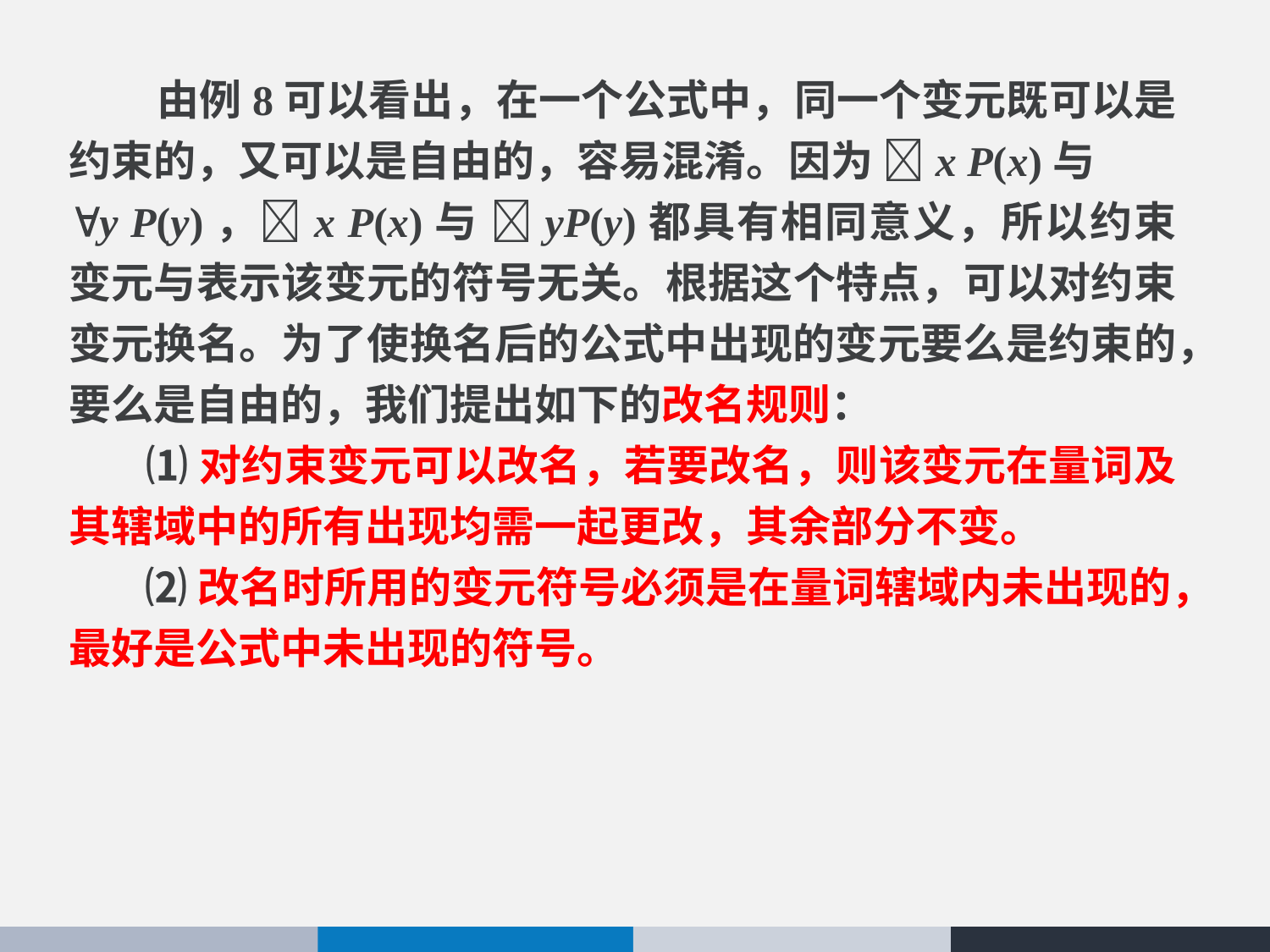

由例8可以看出，在一个公式中，同一个变元既可以是约束的，又可以是自由的，容易混淆。因为 ∀x P(x)与
∀y P(y)，∃x P(x)与 ∃yP(y)都具有相同意义，所以约束变元与表示该变元的符号无关。根据这个特点，可以对约束变元换名。为了使换名后的公式中出现的变元要么是约束的，要么是自由的，我们提出如下的改名规则：
        ⑴对约束变元可以改名，若要改名，则该变元在量词及其辖域中的所有出现均需一起更改，其余部分不变。
        ⑵改名时所用的变元符号必须是在量词辖域内未出现的，最好是公式中未出现的符号。